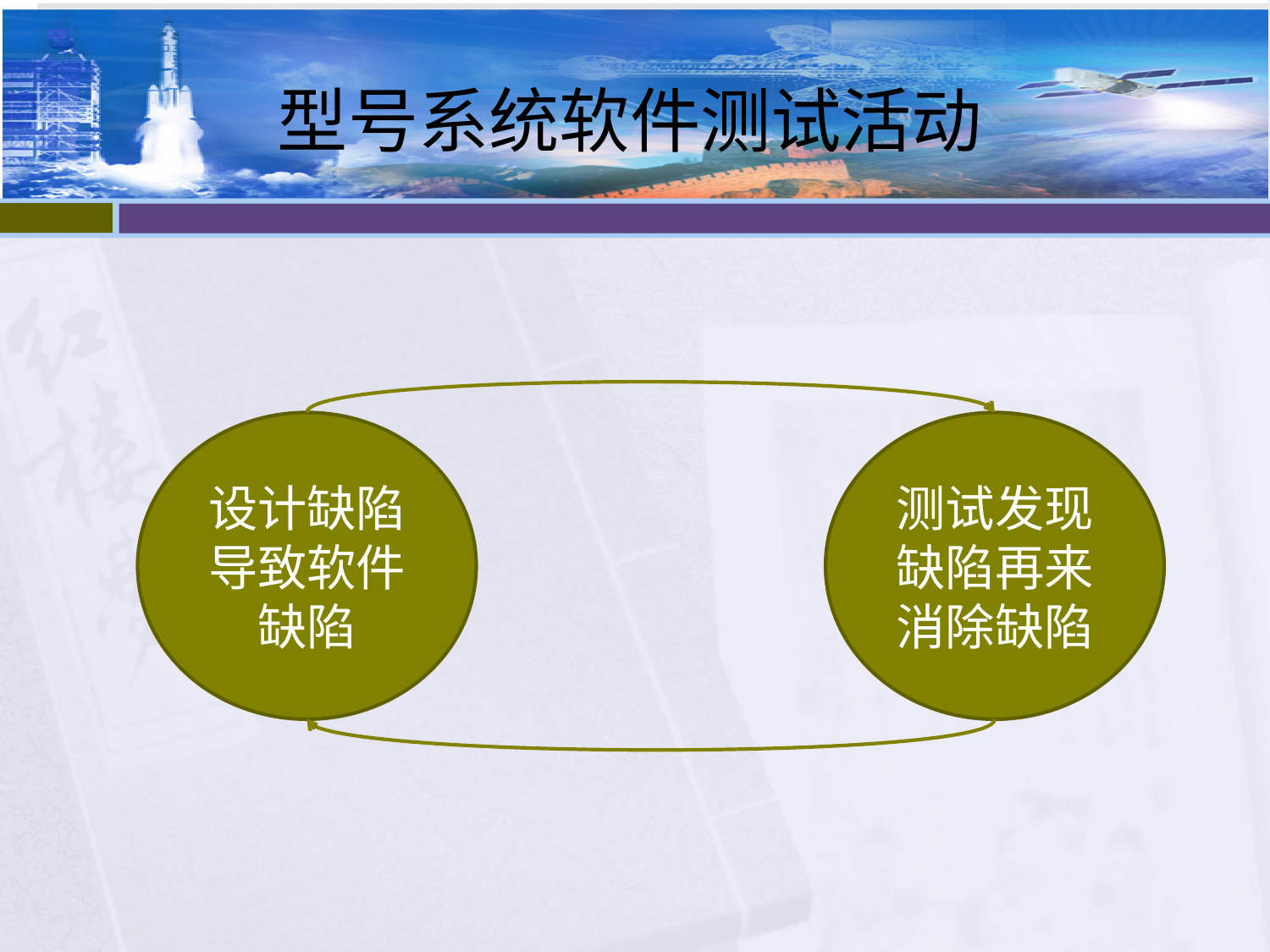

# 型号系统软件测试活动

设计缺陷导致软件缺陷
测试发现缺陷再来消除缺陷